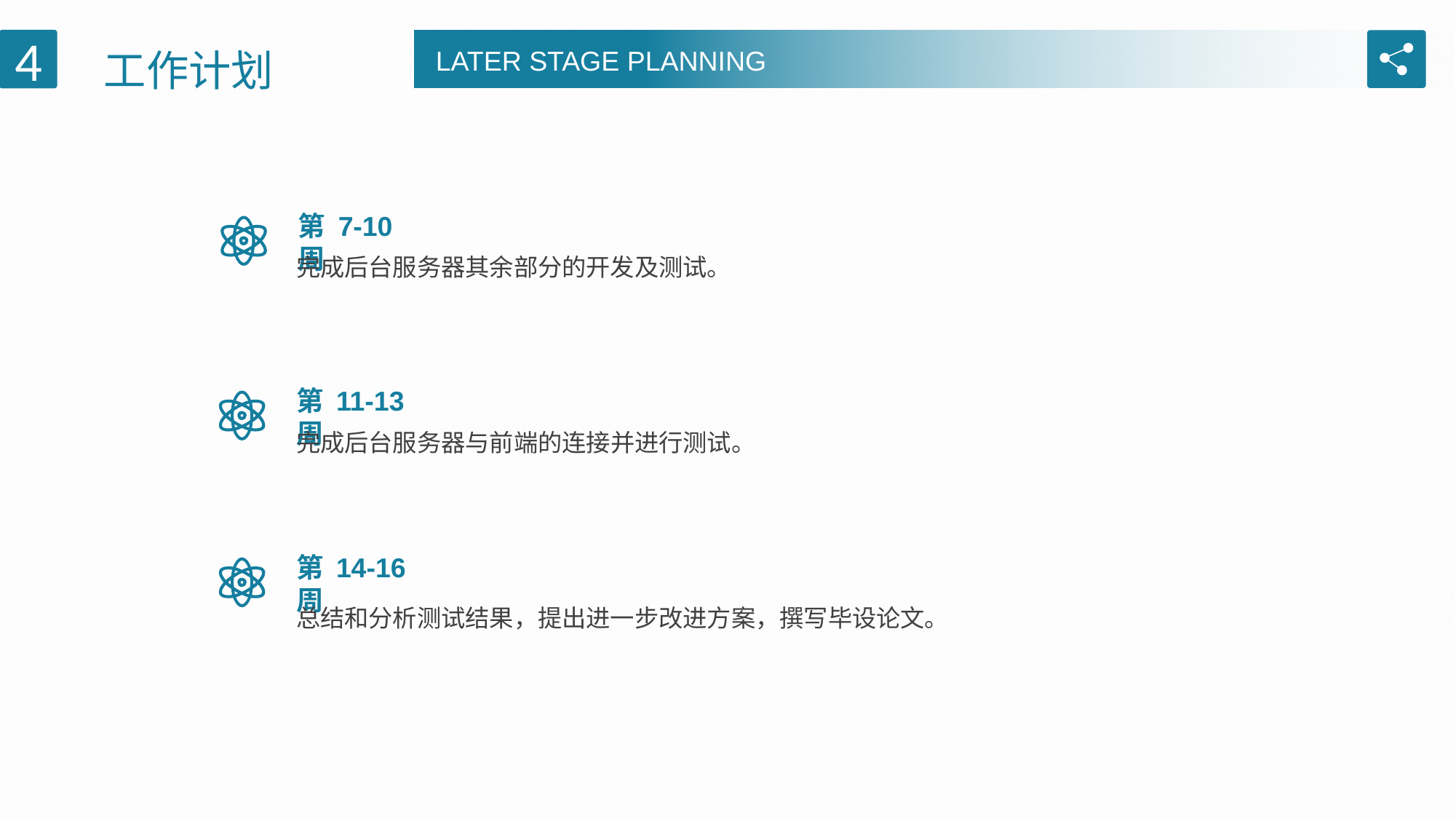

工作计划
4

LATER STAGE PLANNING

第 7-10 周

完成后台服务器其余部分的开发及测试。
第 11-13 周

完成后台服务器与前端的连接并进行测试。
第 14-16 周

总结和分析测试结果，提出进一步改进方案，撰写毕设论文。